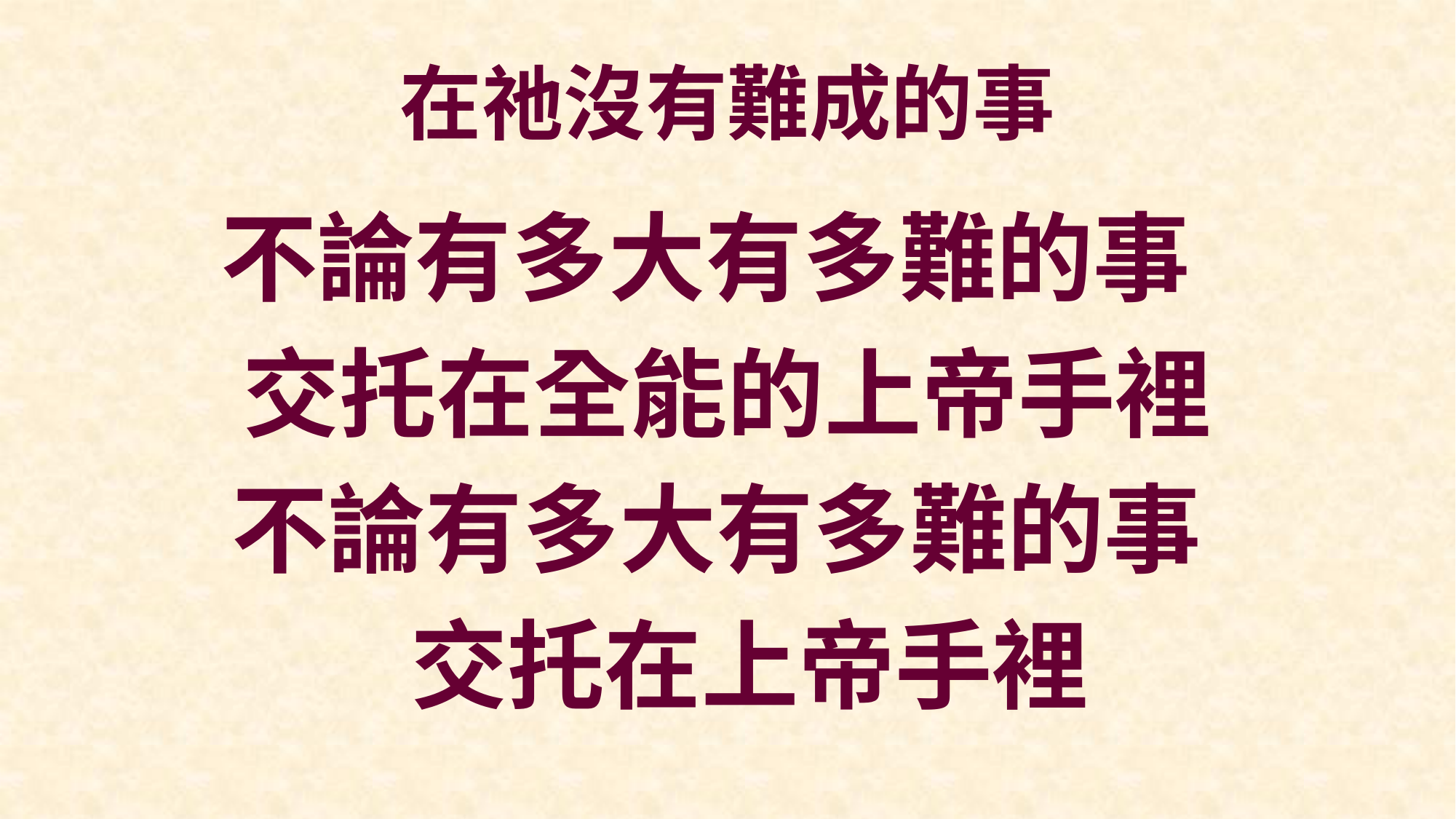

# 在祂沒有難成的事
不論有多大有多難的事
交托在全能的上帝手裡
不論有多大有多難的事
 交托在上帝手裡